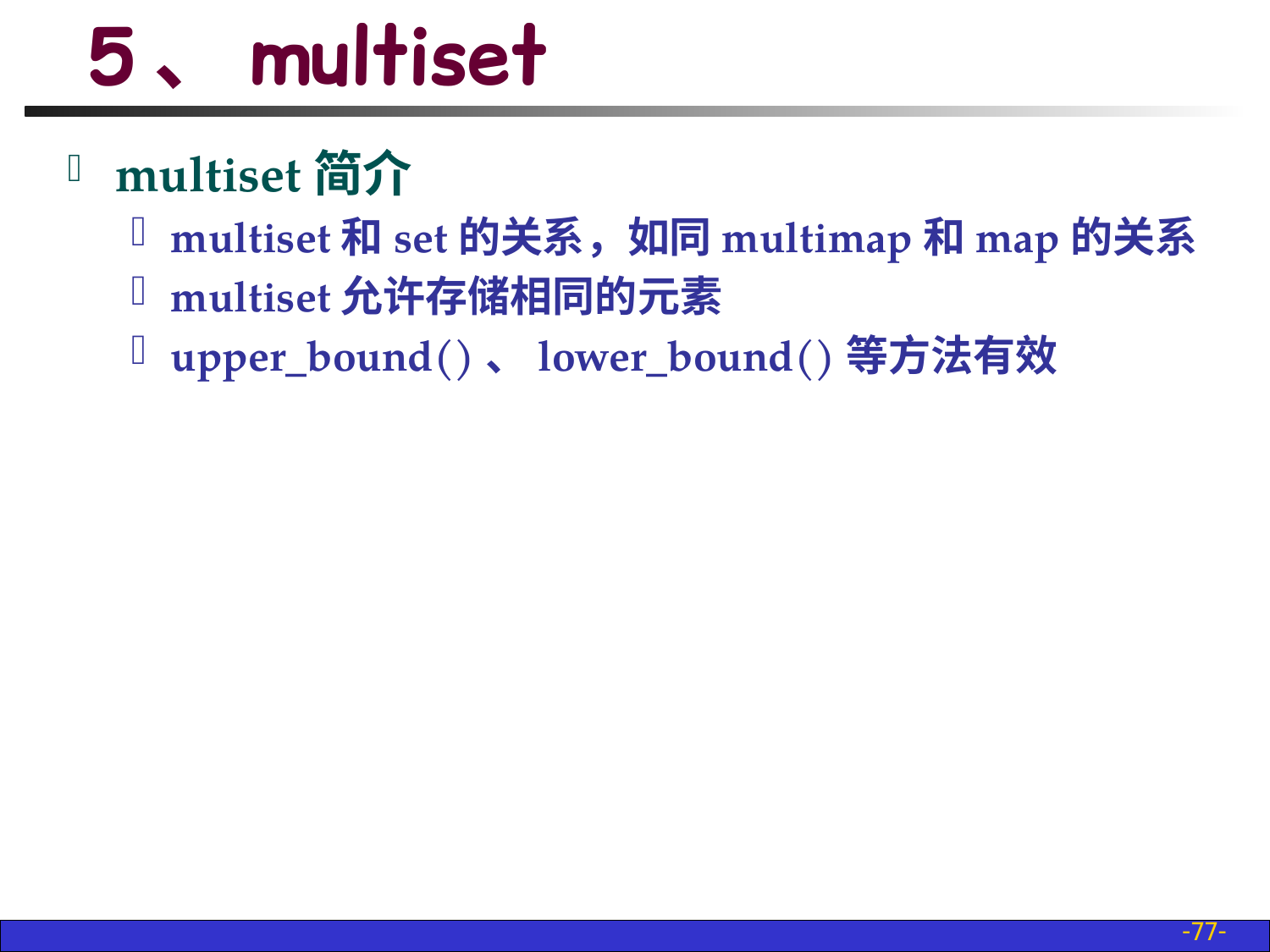

# 5、multiset
multiset简介
multiset和set的关系，如同multimap和map的关系
multiset允许存储相同的元素
upper_bound()、lower_bound()等方法有效
-77-